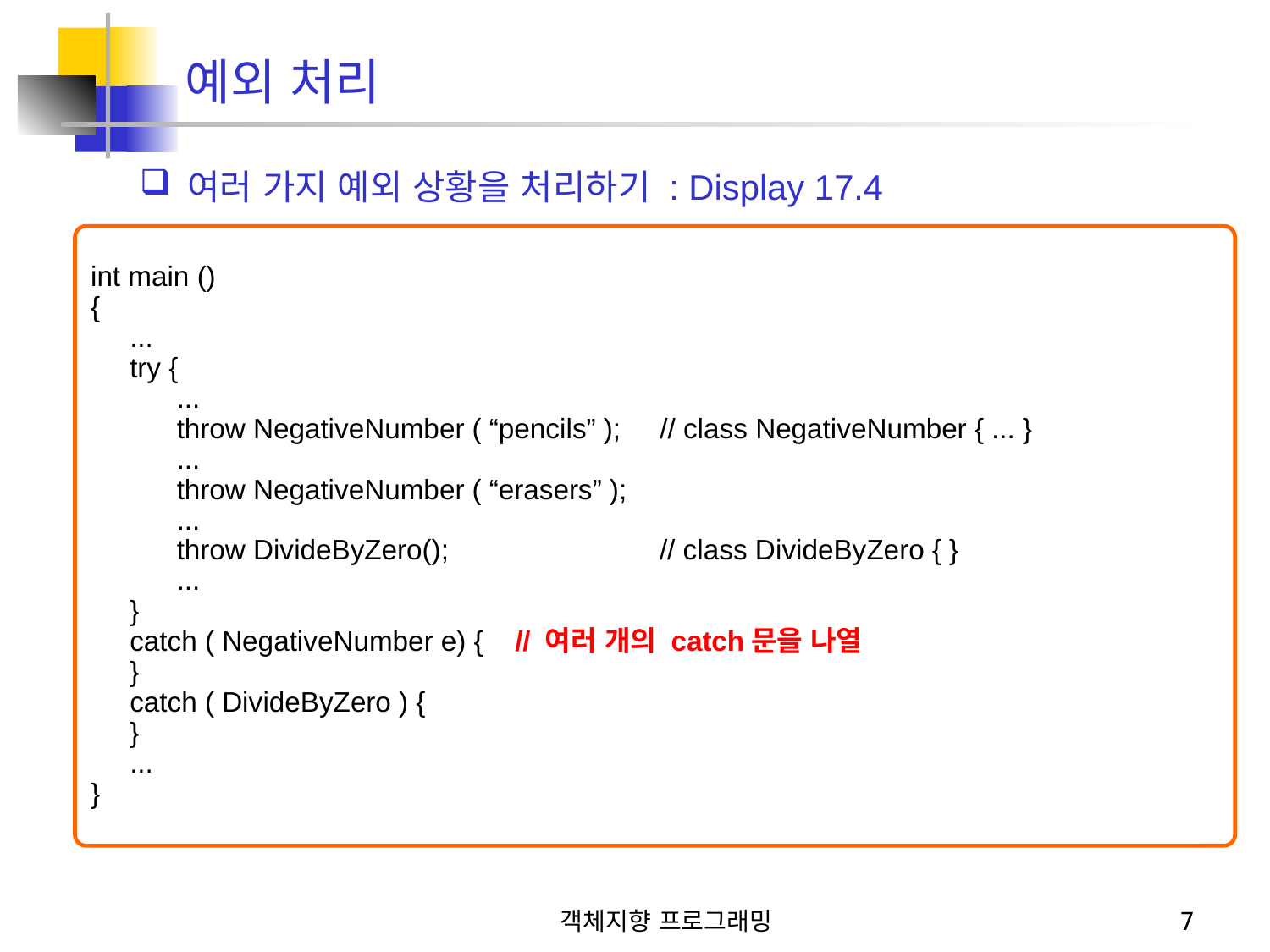

여러 가지 예외 상황을 처리하기 : Display 17.4
예외 처리
int main ()
{
     ...
     try {
           ...
           throw NegativeNumber ( “pencils” );     // class NegativeNumber { ... }
           ...
           throw NegativeNumber ( “erasers” );
           ...
           throw DivideByZero();                           // class DivideByZero { }
           ...
     }
     catch ( NegativeNumber e) {    // 여러 개의 catch문을 나열
     }
     catch ( DivideByZero ) {
     }
     ...
}
객체지향 프로그래밍
7